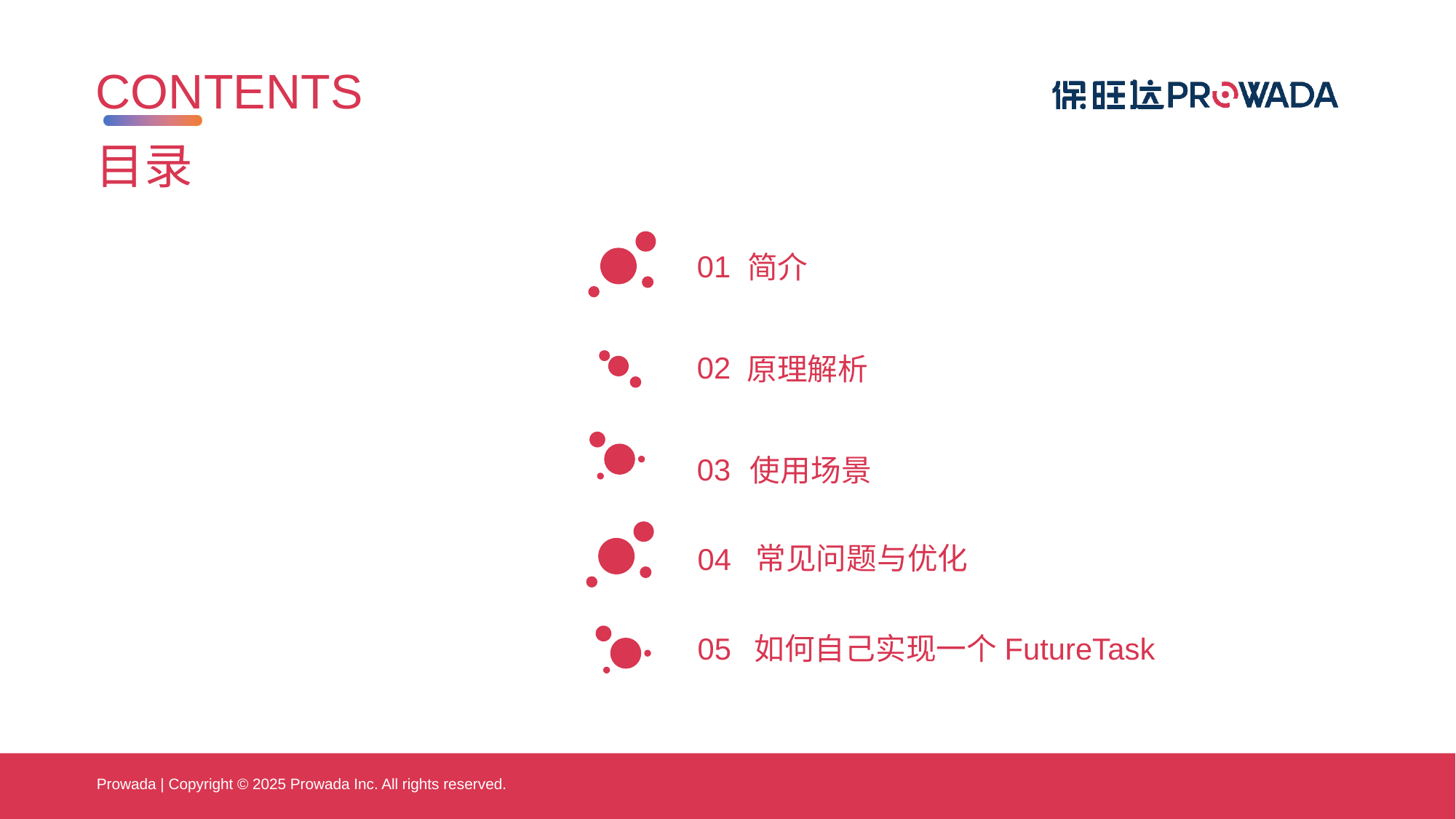

CONTENTS
目录

01
简介
02
原理解析

03
使用场景

常见问题与优化
04
如何自己实现一个FutureTask
05

Prowada | Copyright © 2025 Prowada Inc. All rights reserved.